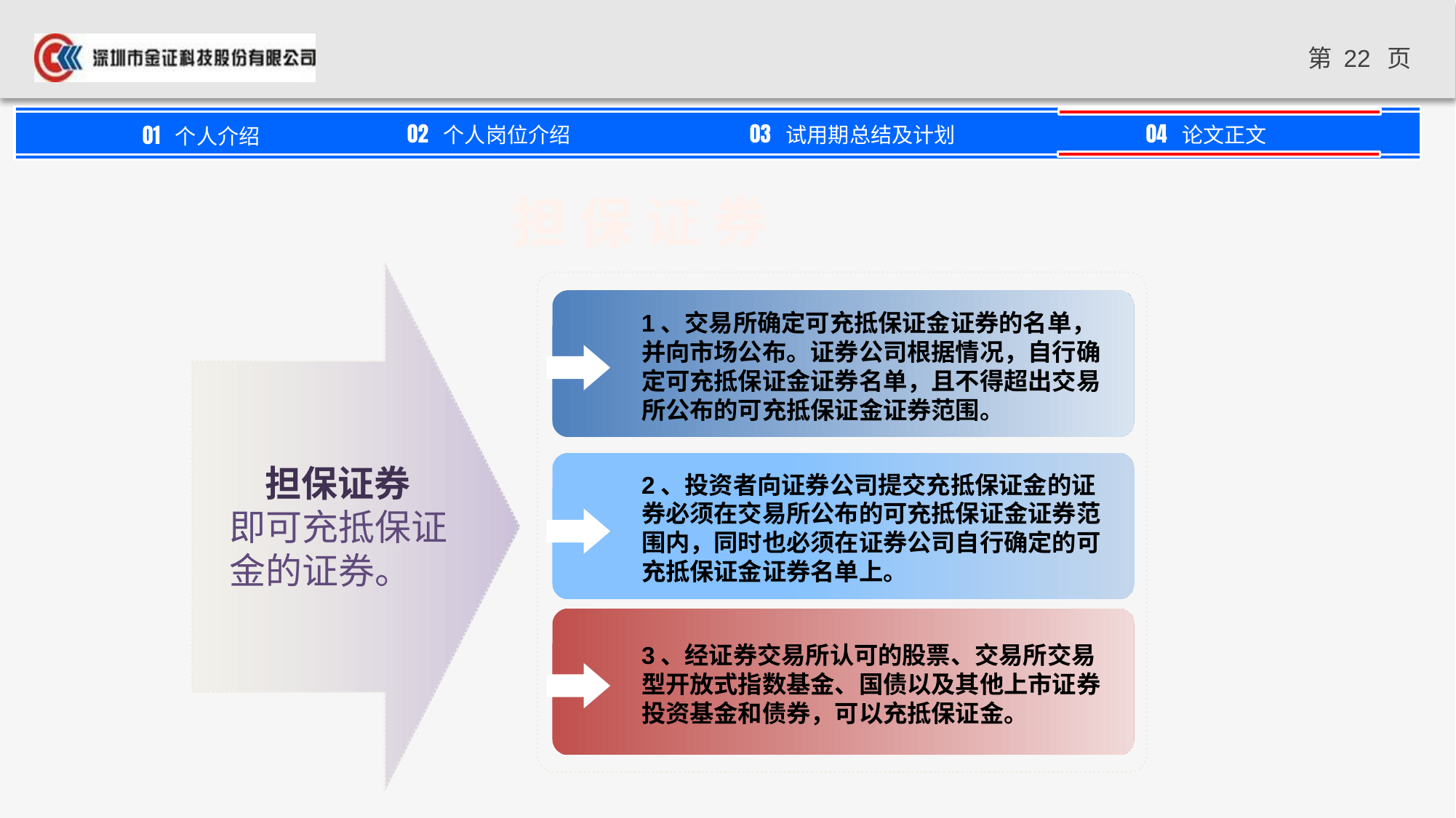

担 保 证 券

1、交易所确定可充抵保证金证券的名单，并向市场公布。证券公司根据情况，自行确定可充抵保证金证券名单，且不得超出交易所公布的可充抵保证金证券范围。

     担保证券 即可充抵保证金的证券。
2、投资者向证券公司提交充抵保证金的证券必须在交易所公布的可充抵保证金证券范围内，同时也必须在证券公司自行确定的可充抵保证金证券名单上。

3、经证券交易所认可的股票、交易所交易型开放式指数基金、国债以及其他上市证券投资基金和债券，可以充抵保证金。